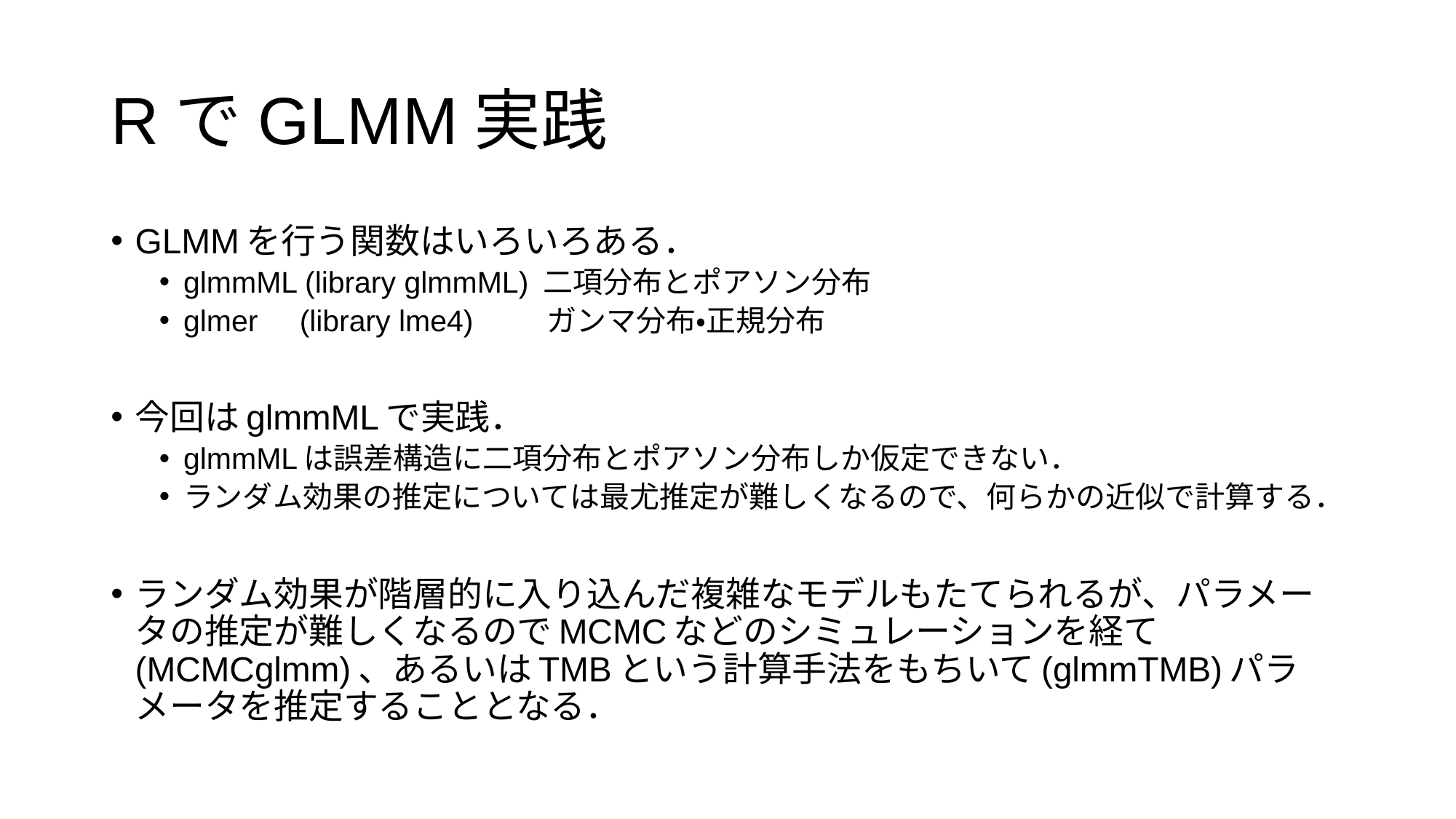

# RでGLMM実践
GLMMを行う関数はいろいろある．
glmmML (library glmmML) 二項分布とポアソン分布
glmer     (library lme4)        ガンマ分布・正規分布

今回はglmmMLで実践．
glmmMLは誤差構造に二項分布とポアソン分布しか仮定できない．
ランダム効果の推定については最尤推定が難しくなるので、何らかの近似で計算する．

ランダム効果が階層的に入り込んだ複雑なモデルもたてられるが、パラメータの推定が難しくなるのでMCMCなどのシミュレーションを経て(MCMCglmm)、あるいはTMBという計算手法をもちいて(glmmTMB)パラメータを推定することとなる．